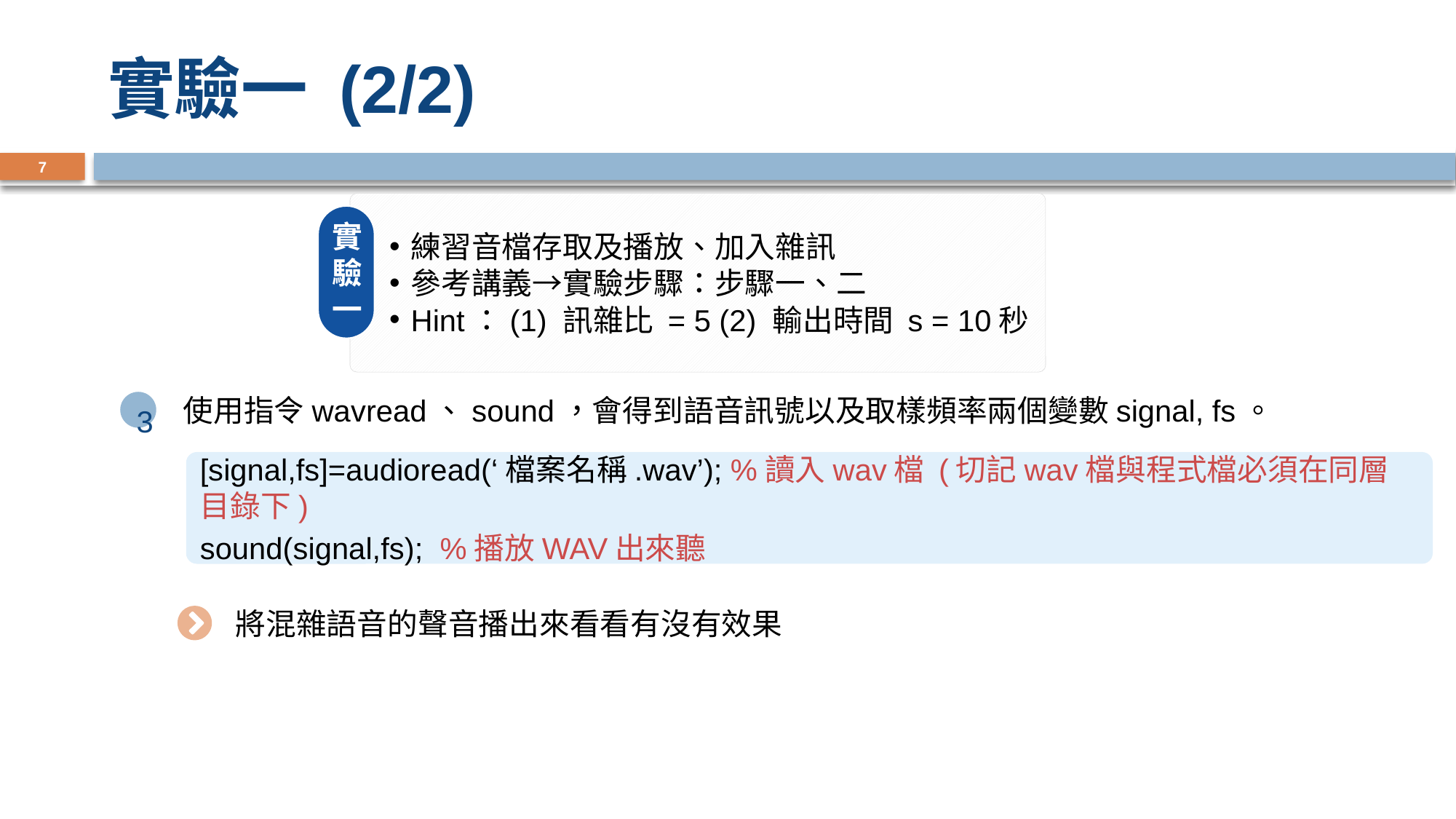

練習音檔存取及播放、加入雜訊
參考講義→實驗步驟：步驟一、二
Hint：(1) 訊雜比 = 5 (2) 輸出時間 s = 10秒
# 實驗一 (2/2)
7
實驗一
使用指令wavread、sound，會得到語音訊號以及取樣頻率兩個變數signal, fs。
3
[signal,fs]=audioread(‘檔案名稱.wav’); %讀入wav檔 (切記wav檔與程式檔必須在同層目錄下)
sound(signal,fs);  %播放WAV出來聽
將混雜語音的聲音播出來看看有沒有效果